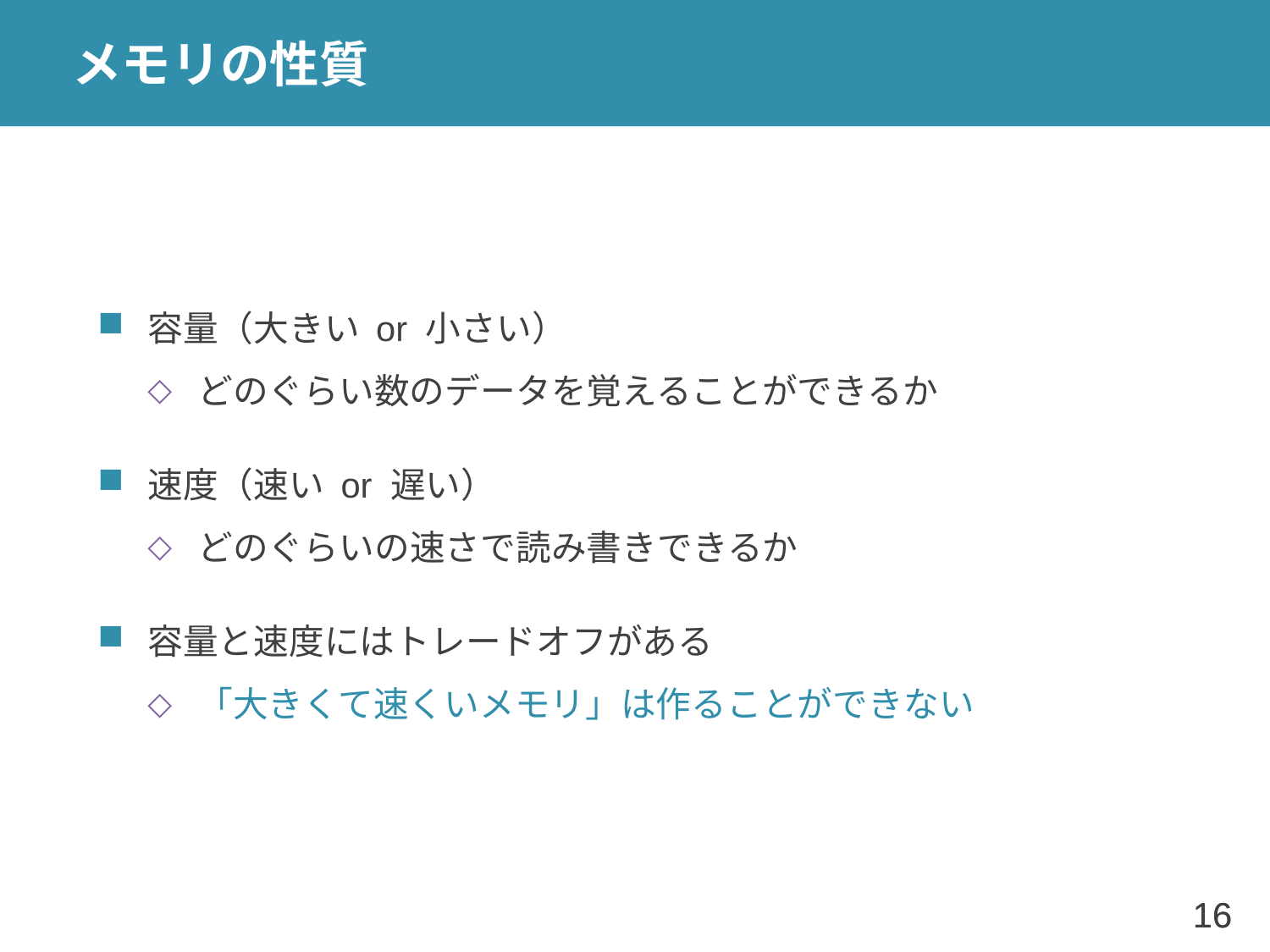

# メモリの性質
容量（大きい or 小さい）
どのぐらい数のデータを覚えることができるか
速度（速い or 遅い）
どのぐらいの速さで読み書きできるか
容量と速度にはトレードオフがある
「大きくて速くいメモリ」は作ることができない